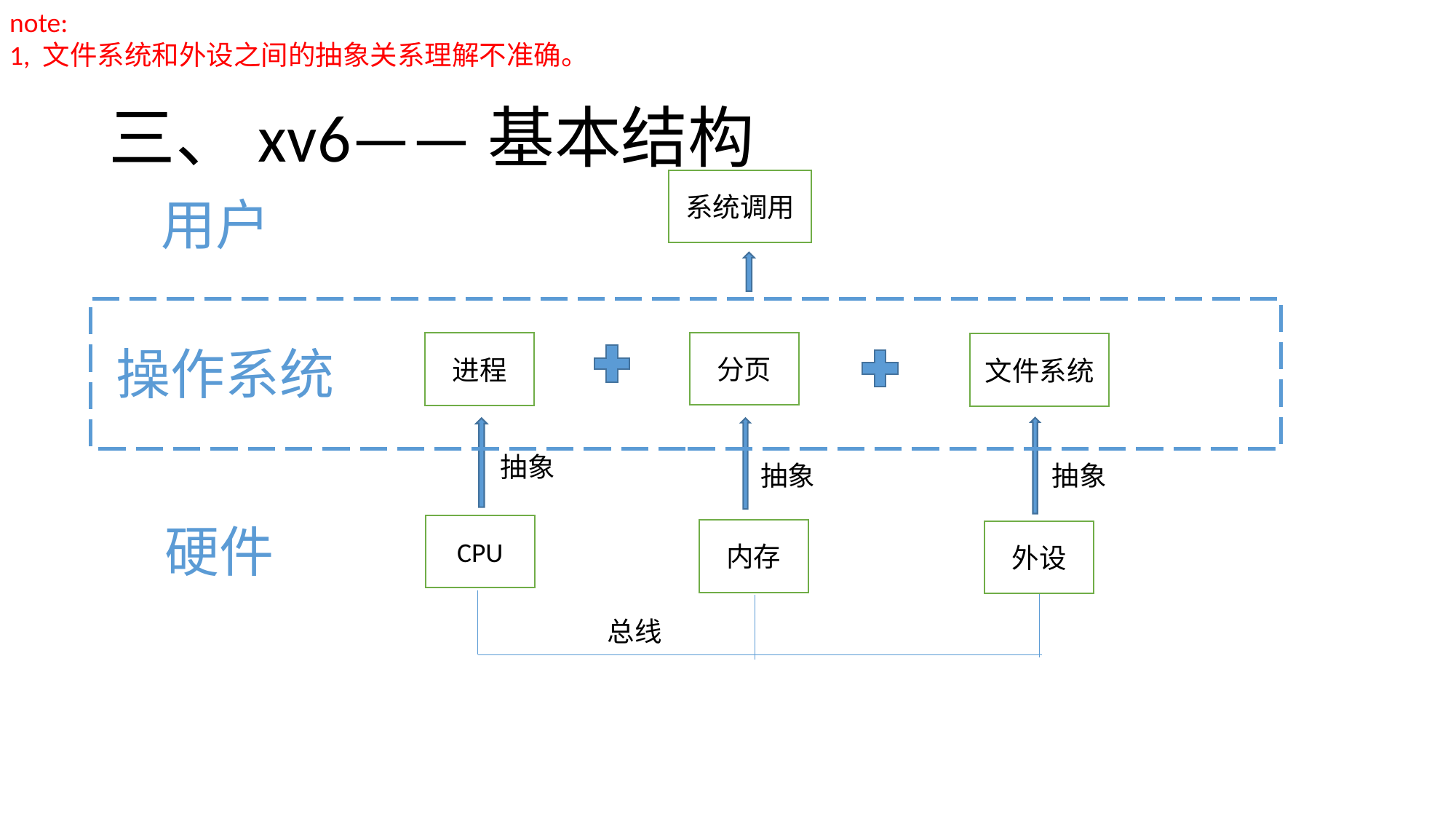

note:
1, 文件系统和外设之间的抽象关系理解不准确。
# 三、xv6——基本结构
系统调用
用户

分页
进程
文件系统
操作系统

抽象
抽象
抽象
硬件
CPU
内存
外设
总线